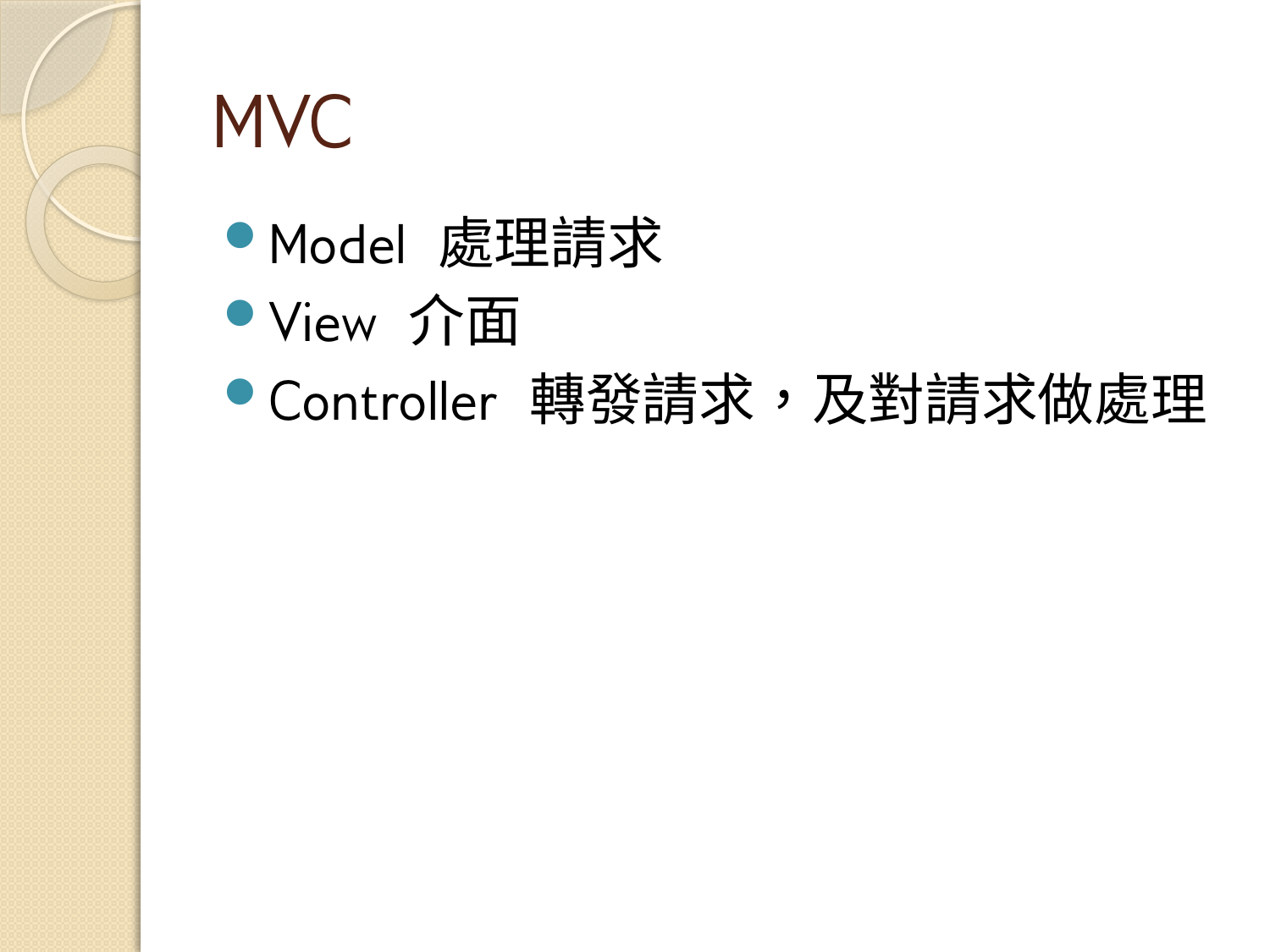

# MVC
Model 處理請求
View 介面
Controller 轉發請求，及對請求做處理